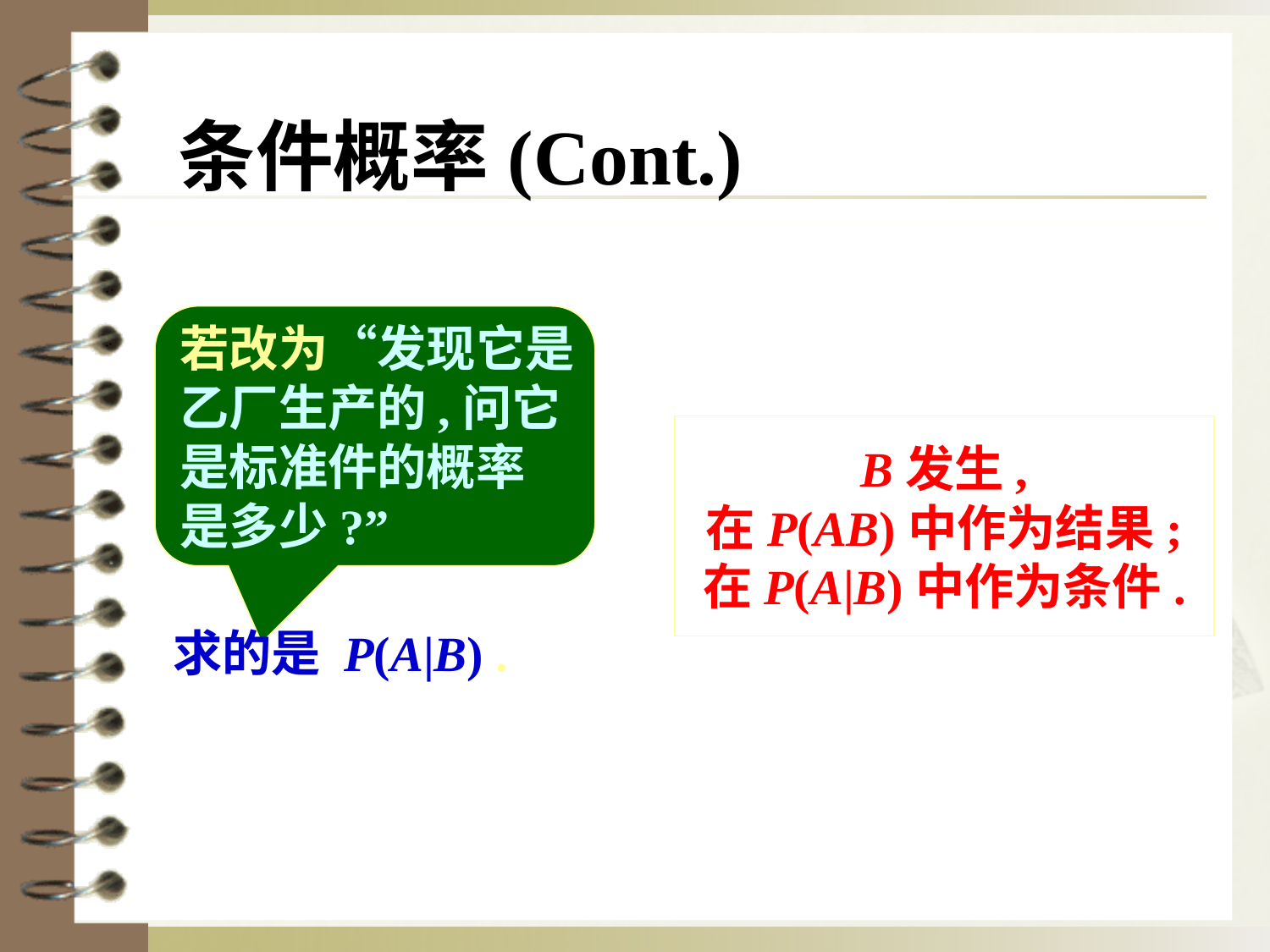

条件概率(Cont.)
若改为“发现它是
乙厂生产的,问它
是标准件的概率
是多少?”
B发生,
在P(AB)中作为结果;
在P(A|B)中作为条件.
求的是 P(A|B) .